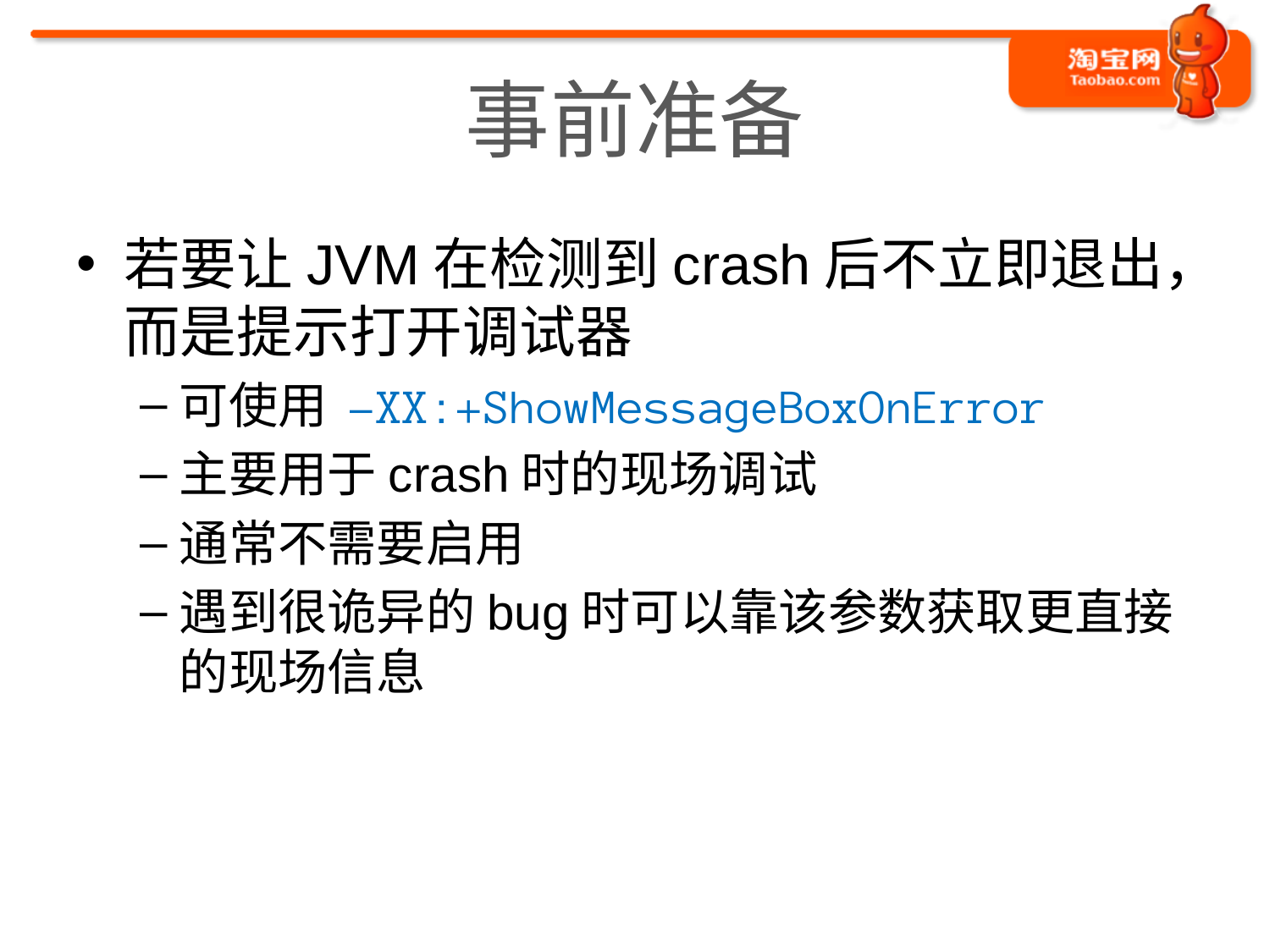

# 事前准备
若要让JVM在检测到crash后不立即退出，而是提示打开调试器
可使用 -XX:+ShowMessageBoxOnError
主要用于crash时的现场调试
通常不需要启用
遇到很诡异的bug时可以靠该参数获取更直接的现场信息